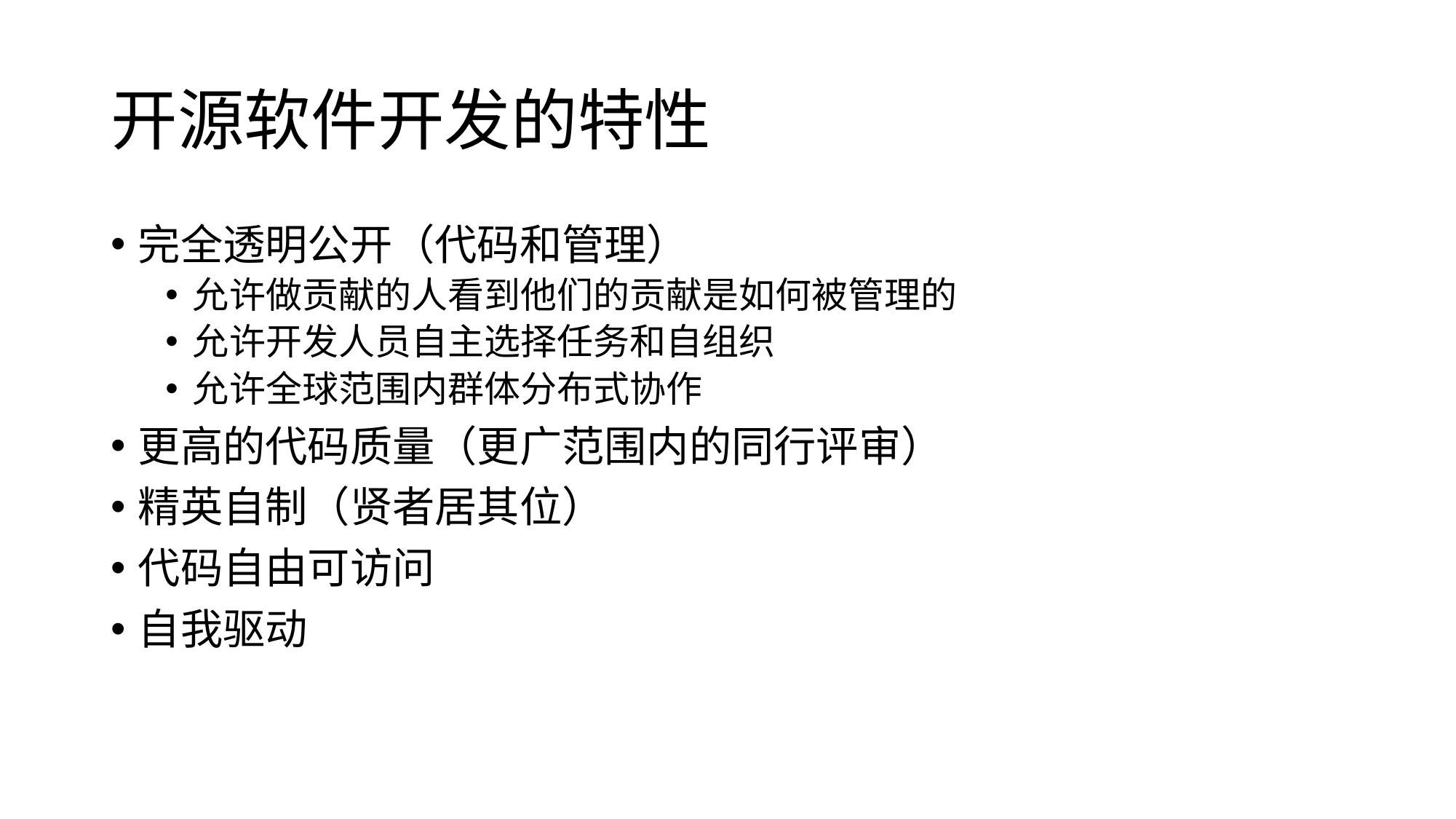

# 开源软件开发的特性
完全透明公开（代码和管理）
允许做贡献的人看到他们的贡献是如何被管理的
允许开发人员自主选择任务和自组织
允许全球范围内群体分布式协作
更高的代码质量（更广范围内的同行评审）
精英自制（贤者居其位）
代码自由可访问
自我驱动